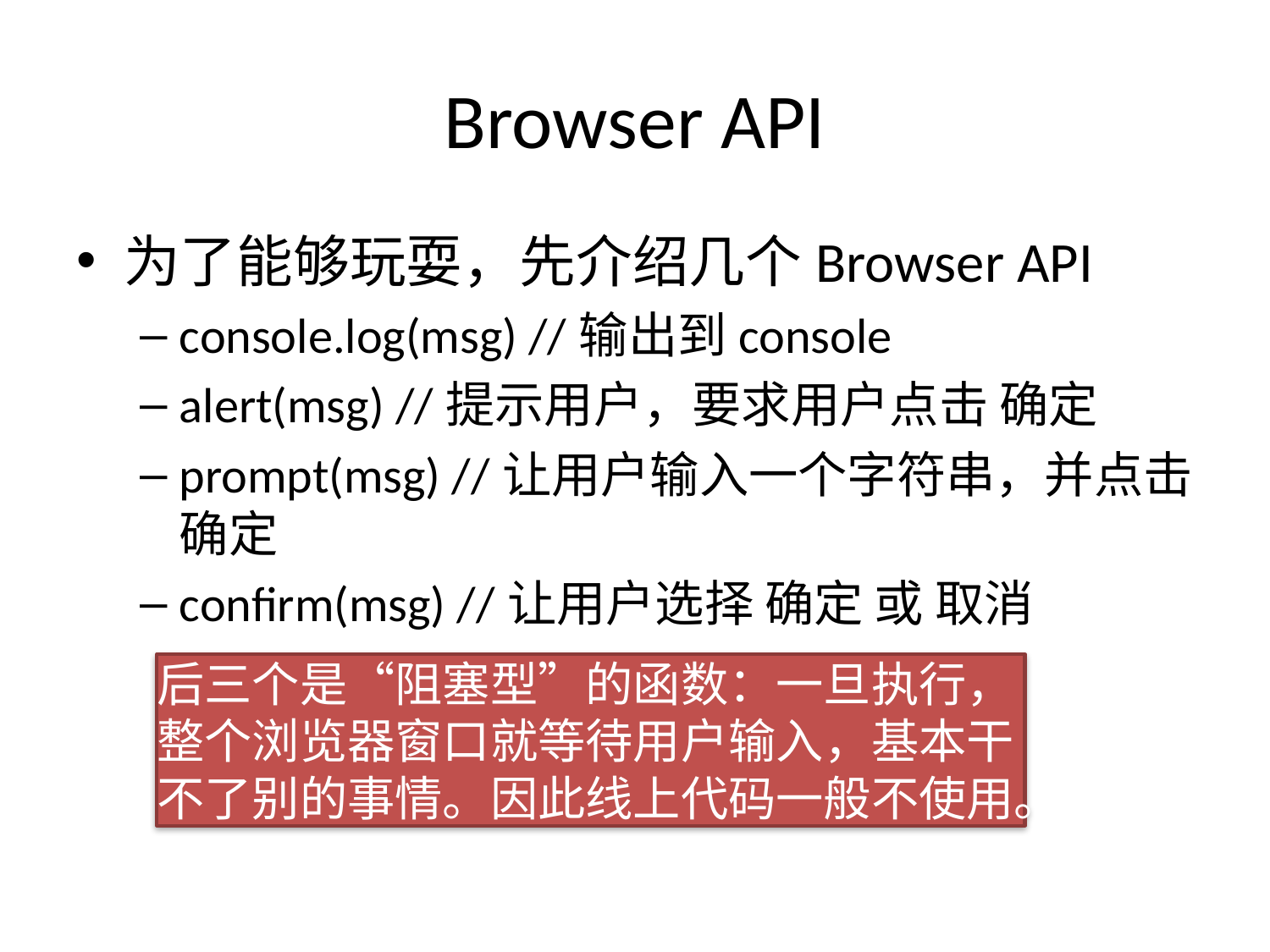

# Browser API
为了能够玩耍，先介绍几个Browser API
console.log(msg) //输出到console
alert(msg) //提示用户，要求用户点击 确定
prompt(msg) //让用户输入一个字符串，并点击 确定
confirm(msg) //让用户选择 确定 或 取消
后三个是“阻塞型”的函数：一旦执行，整个浏览器窗口就等待用户输入，基本干不了别的事情。因此线上代码一般不使用。